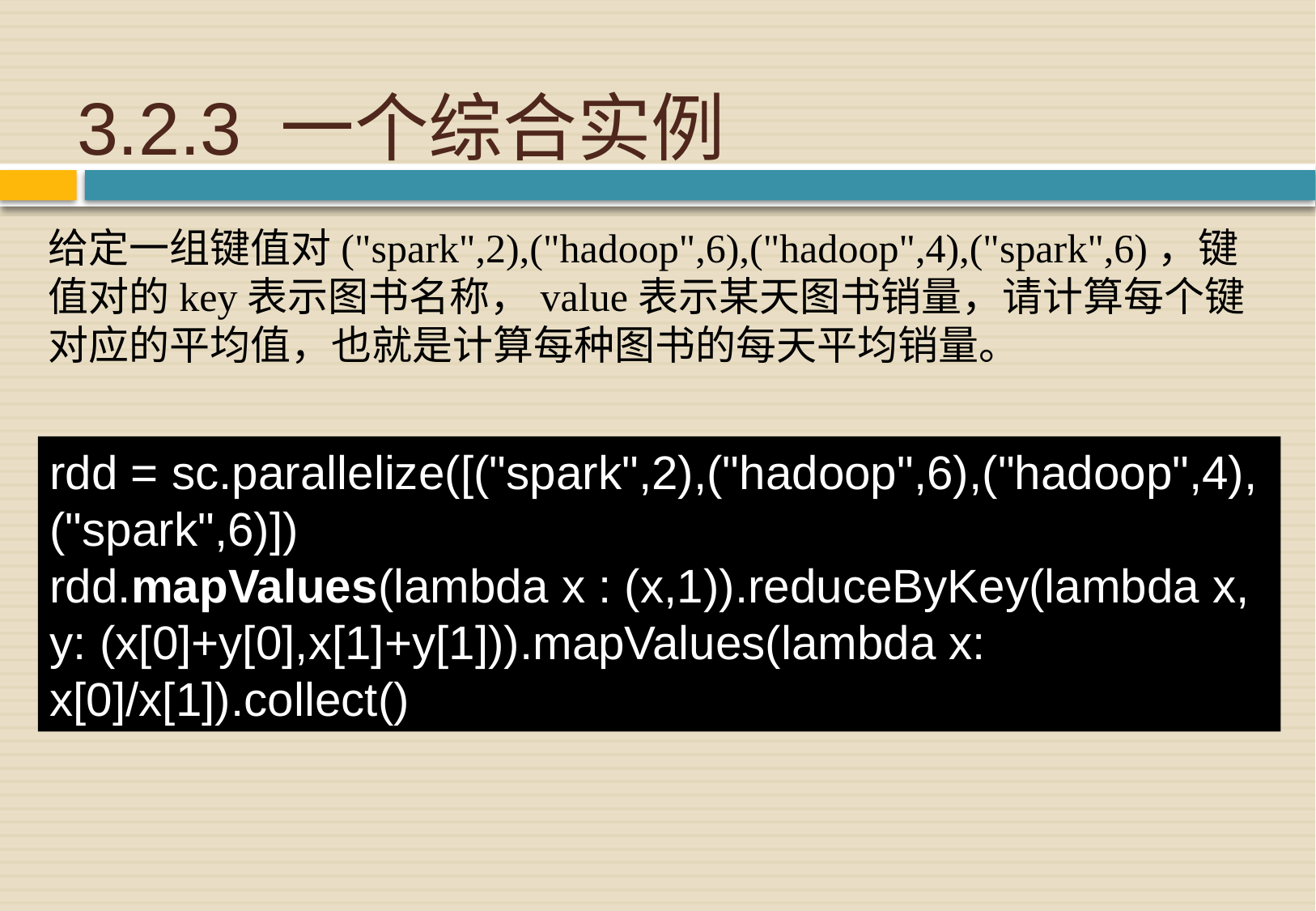

# 3.2.3 一个综合实例
给定一组键值对("spark",2),("hadoop",6),("hadoop",4),("spark",6)，键值对的key表示图书名称，value表示某天图书销量，请计算每个键对应的平均值，也就是计算每种图书的每天平均销量。
rdd = sc.parallelize([("spark",2),("hadoop",6),("hadoop",4),("spark",6)])
rdd.mapValues(lambda x : (x,1)).reduceByKey(lambda x, y: (x[0]+y[0],x[1]+y[1])).mapValues(lambda x: x[0]/x[1]).collect()